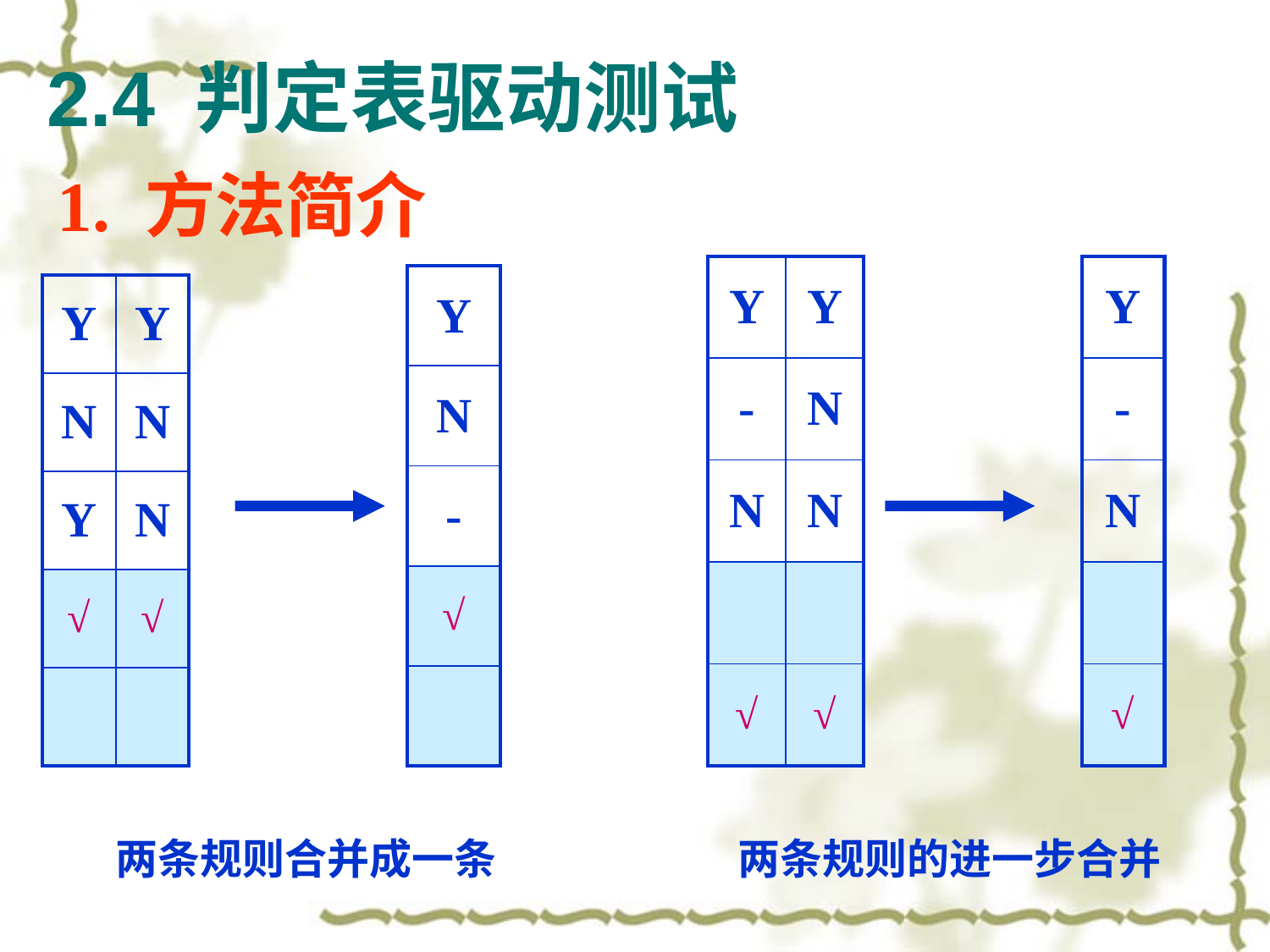

# 2.4 判定表驱动测试
1. 方法简介
| Y | Y |
| --- | --- |
| - | N |
| N | N |
|  |  |
| √ | √ |
| Y |
| --- |
| - |
| N |
|  |
| √ |
| Y |
| --- |
| N |
| - |
| √ |
|  |
| Y | Y |
| --- | --- |
| N | N |
| Y | N |
| √ | √ |
|  |  |

    两条规则合并成一条
两条规则的进一步合并